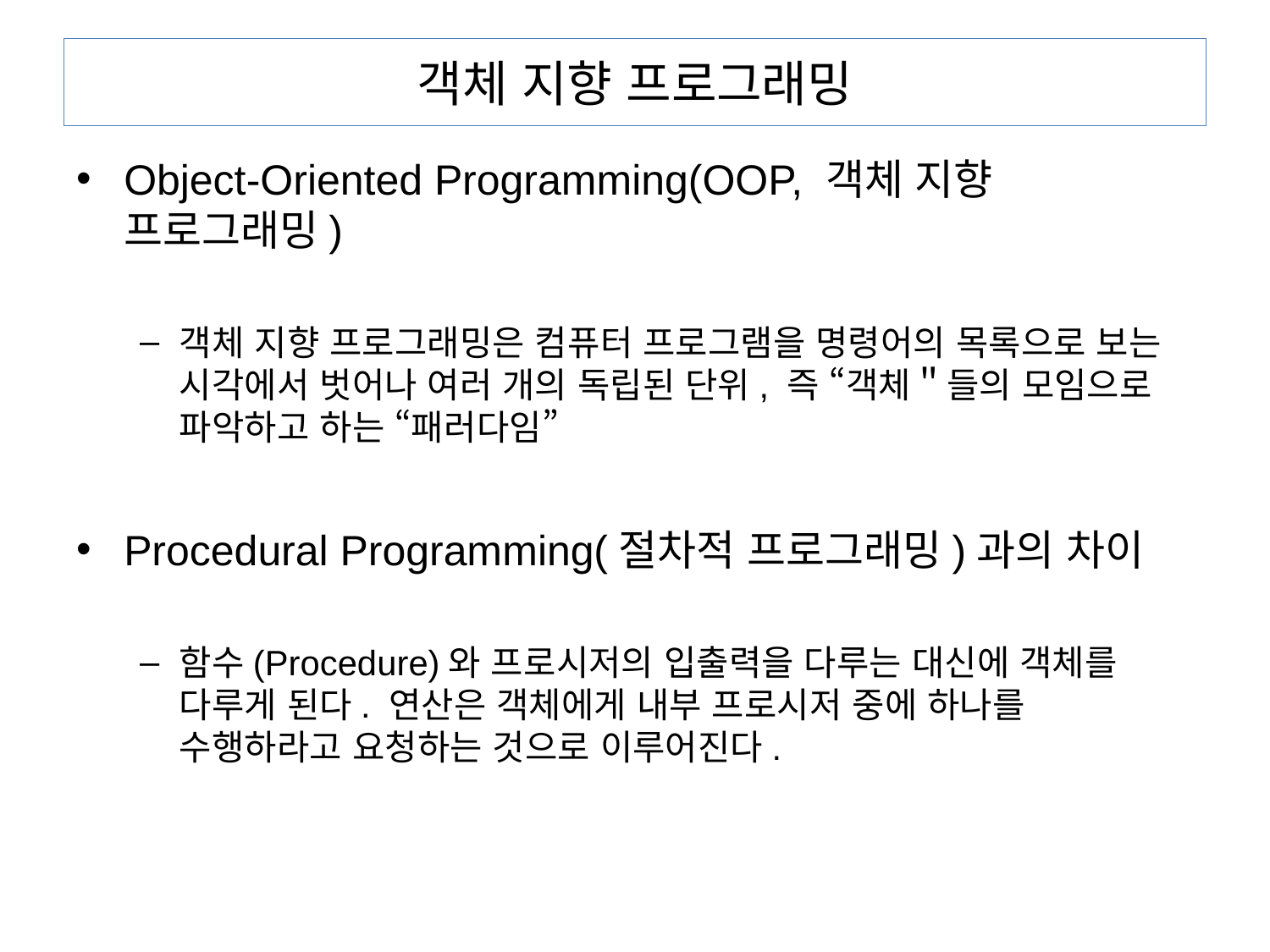

# 객체 지향 프로그래밍
Object-Oriented Programming(OOP, 객체 지향 프로그래밍)

객체 지향 프로그래밍은 컴퓨터 프로그램을 명령어의 목록으로 보는 시각에서 벗어나 여러 개의 독립된 단위, 즉 “객체＂들의 모임으로 파악하고 하는 “패러다임”

Procedural Programming(절차적 프로그래밍)과의 차이

함수(Procedure)와 프로시저의 입출력을 다루는 대신에 객체를 다루게 된다. 연산은 객체에게 내부 프로시저 중에 하나를 수행하라고 요청하는 것으로 이루어진다.